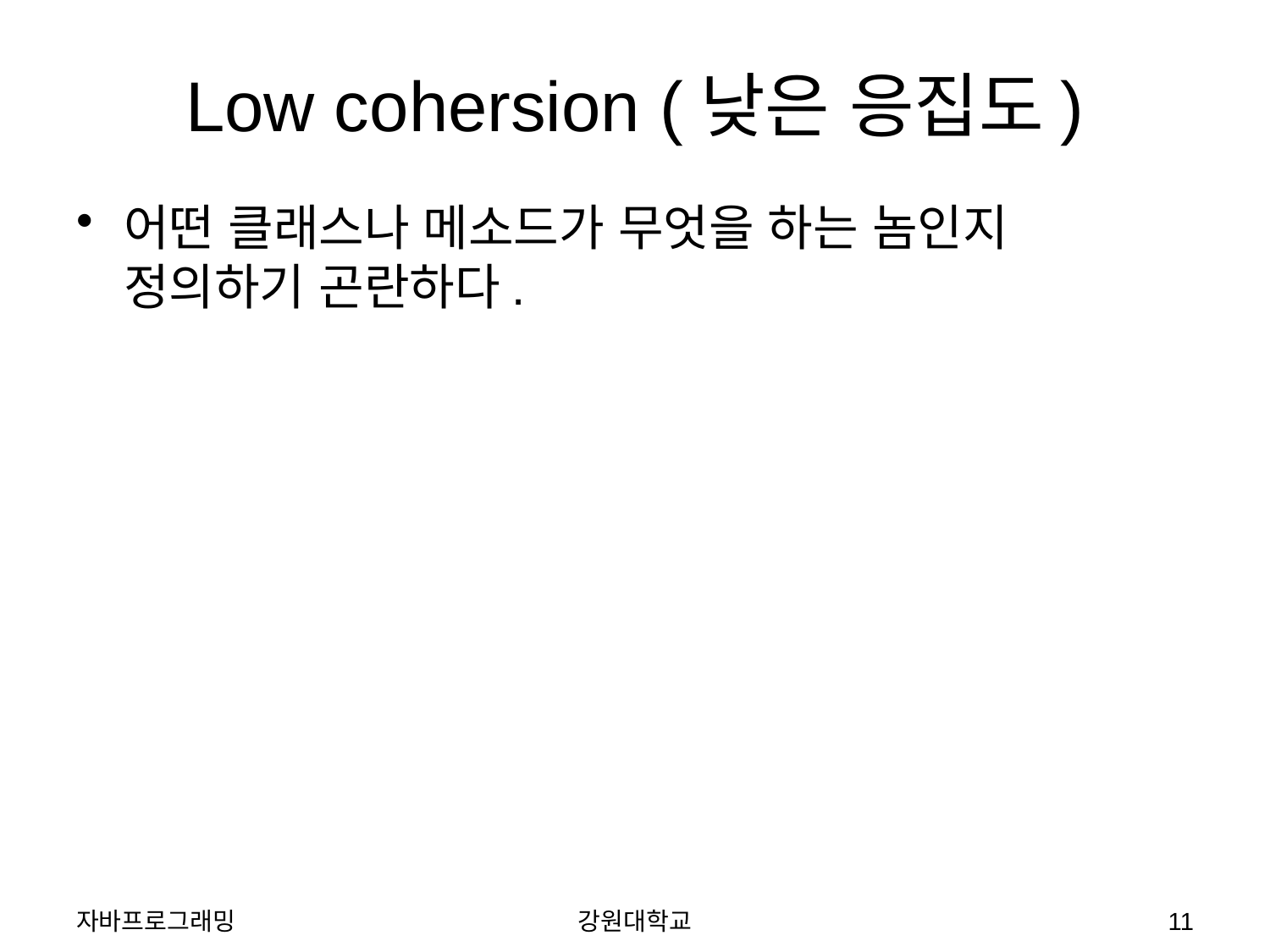

# Low cohersion (낮은 응집도)
어떤 클래스나 메소드가 무엇을 하는 놈인지 정의하기 곤란하다.
자바프로그래밍
강원대학교
11